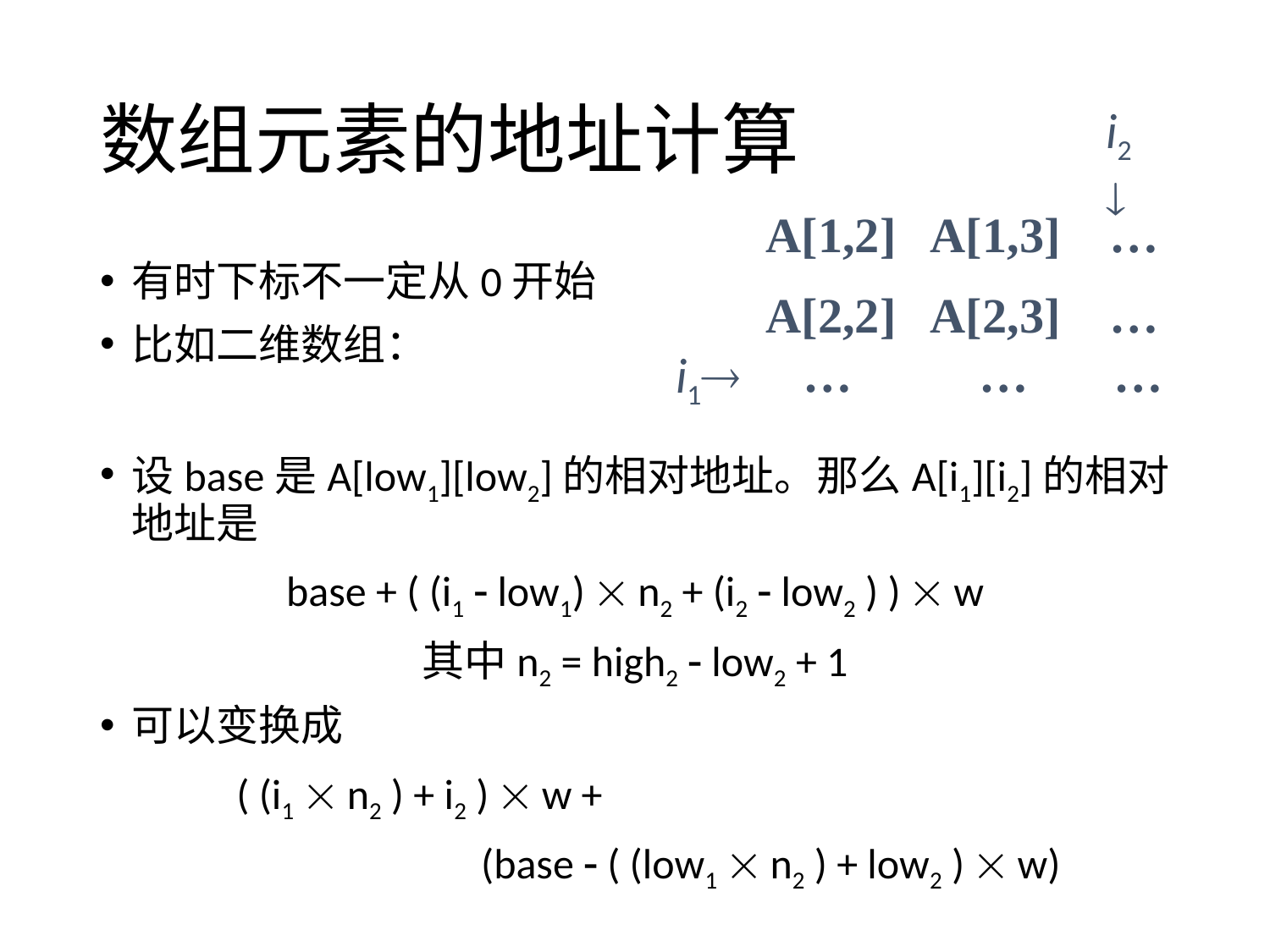

# 数组元素的地址计算
i2
↓
A[1,2]   A[1,3]    …
A[2,2]   A[2,3]    …
   …	       …       …
有时下标不一定从0开始
比如二维数组：

设base是A[low1][low2]的相对地址。那么A[i1][i2]的相对地址是
base + ( (i1 − low1) × n2 + (i2 − low2 ) ) × w
其中n2 = high2 − low2 + 1
可以变换成
	 ( (i1 × n2 ) + i2 ) × w +
			(base − ( (low1 × n2 ) + low2 ) × w)
i1→